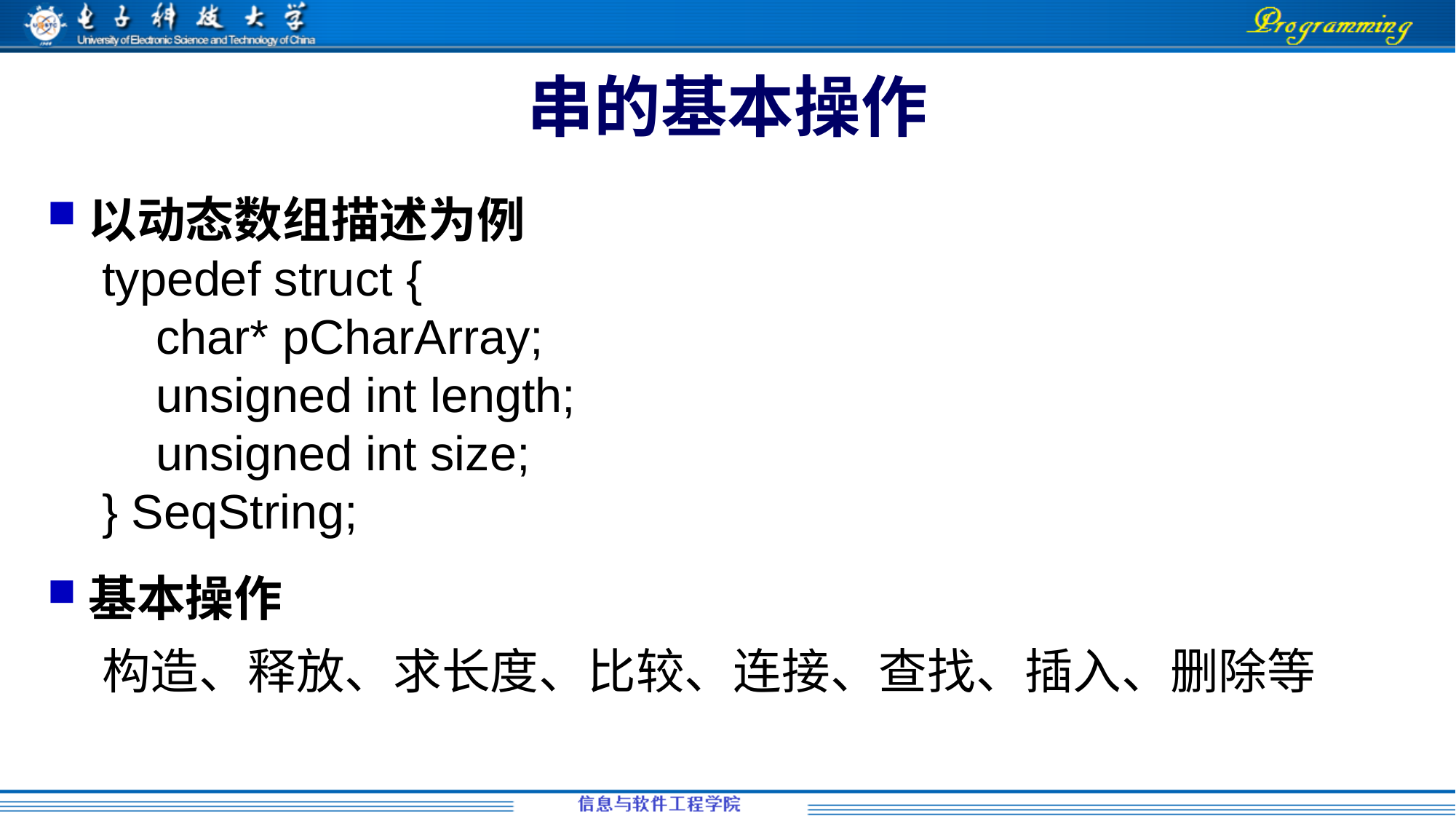

# 串的基本操作
以动态数组描述为例
typedef struct {
    char* pCharArray;
    unsigned int length;
    unsigned int size;
} SeqString;
基本操作
构造、释放、求长度、比较、连接、查找、插入、删除等